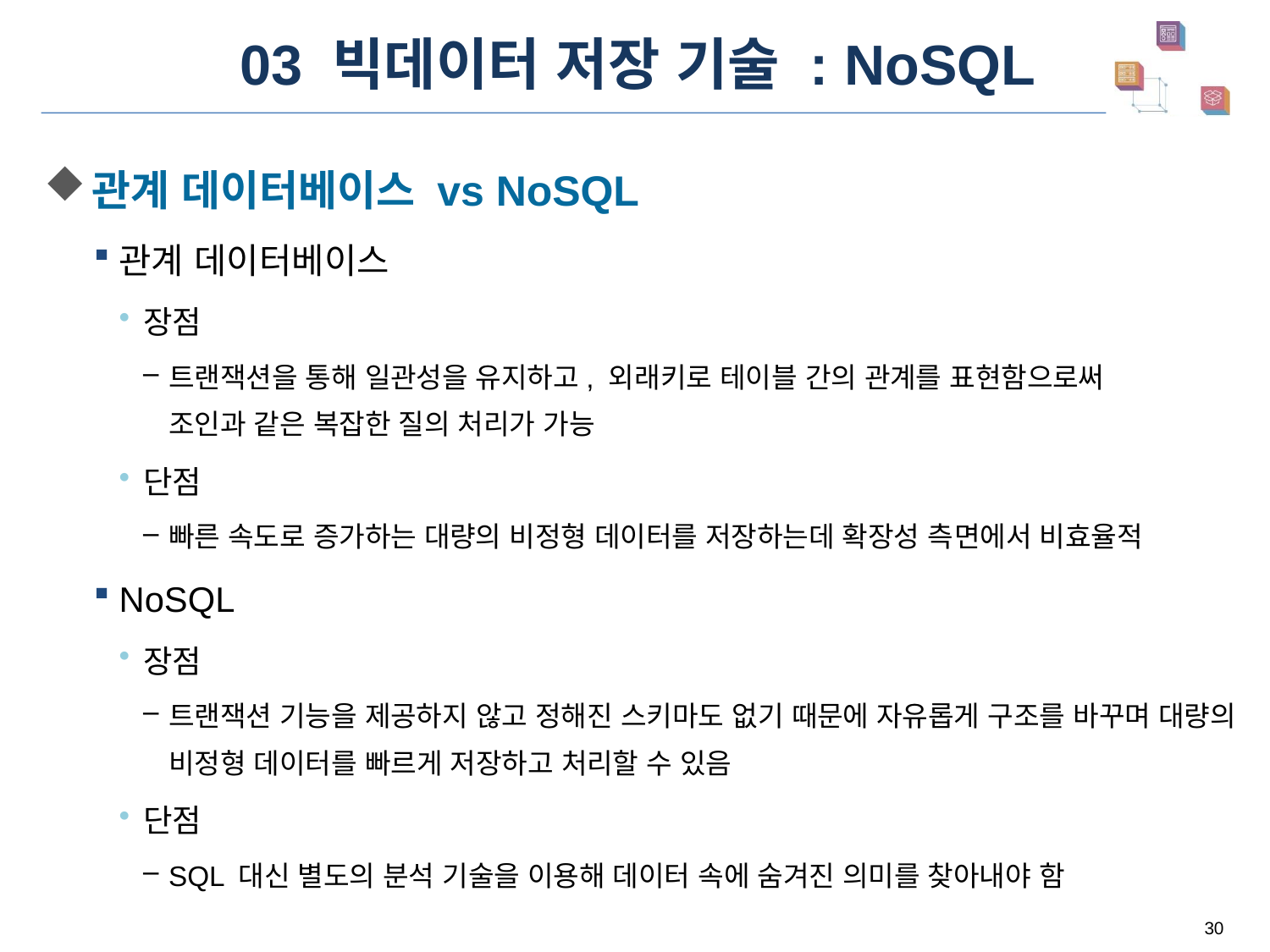

# 03 빅데이터 저장 기술 : NoSQL
관계 데이터베이스 vs NoSQL
관계 데이터베이스
장점
트랜잭션을 통해 일관성을 유지하고, 외래키로 테이블 간의 관계를 표현함으로써
조인과 같은 복잡한 질의 처리가 가능
단점
빠른 속도로 증가하는 대량의 비정형 데이터를 저장하는데 확장성 측면에서 비효율적
NoSQL
장점
트랜잭션 기능을 제공하지 않고 정해진 스키마도 없기 때문에 자유롭게 구조를 바꾸며 대량의 비정형 데이터를 빠르게 저장하고 처리할 수 있음
단점
SQL 대신 별도의 분석 기술을 이용해 데이터 속에 숨겨진 의미를 찾아내야 함